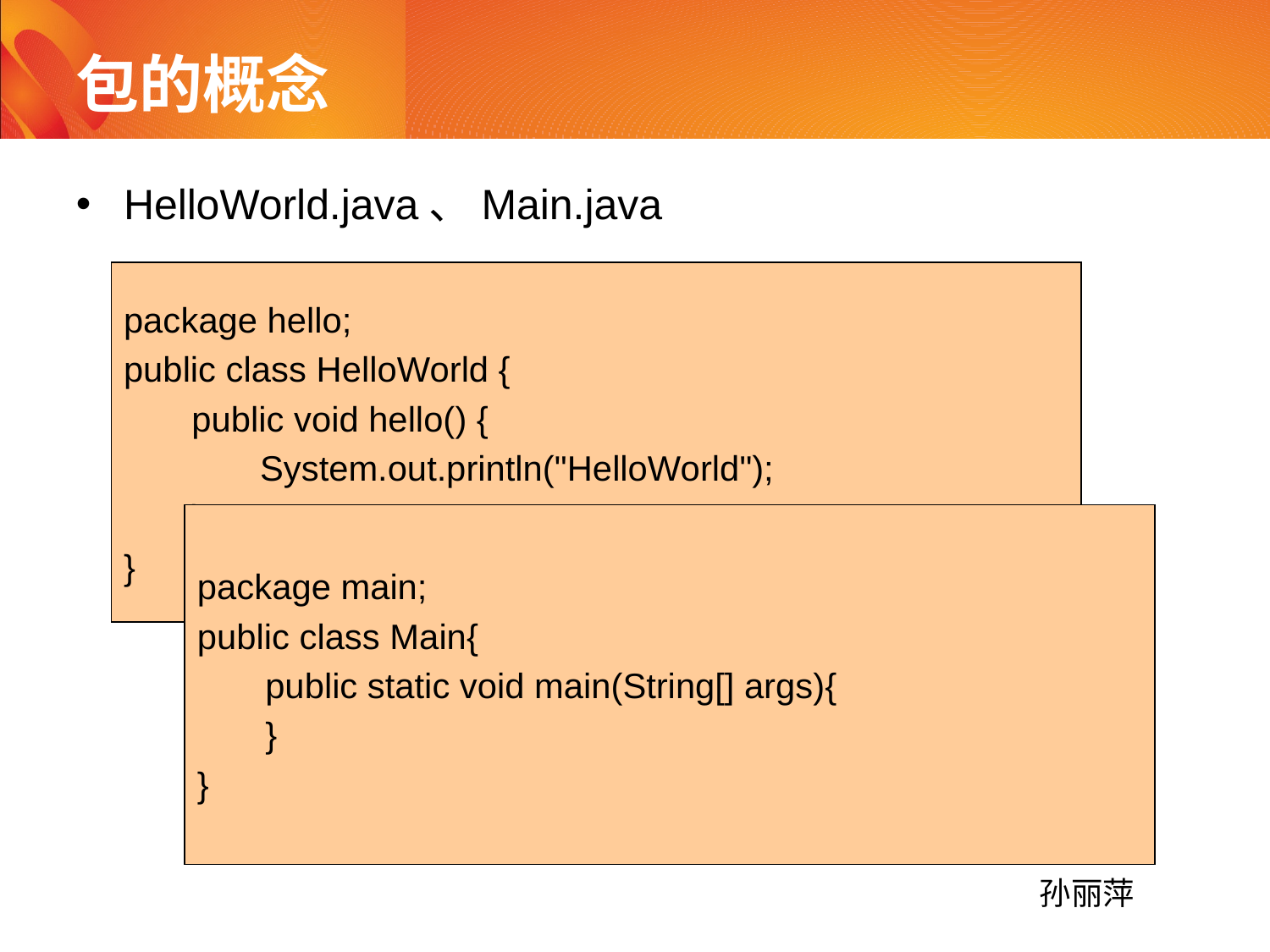

# 包的概念
HelloWorld.java、Main.java

package hello;
public class HelloWorld {
       public void hello() {
              System.out.println("HelloWorld");
       }
}
package main;
public class Main{
       public static void main(String[] args){
       }
}